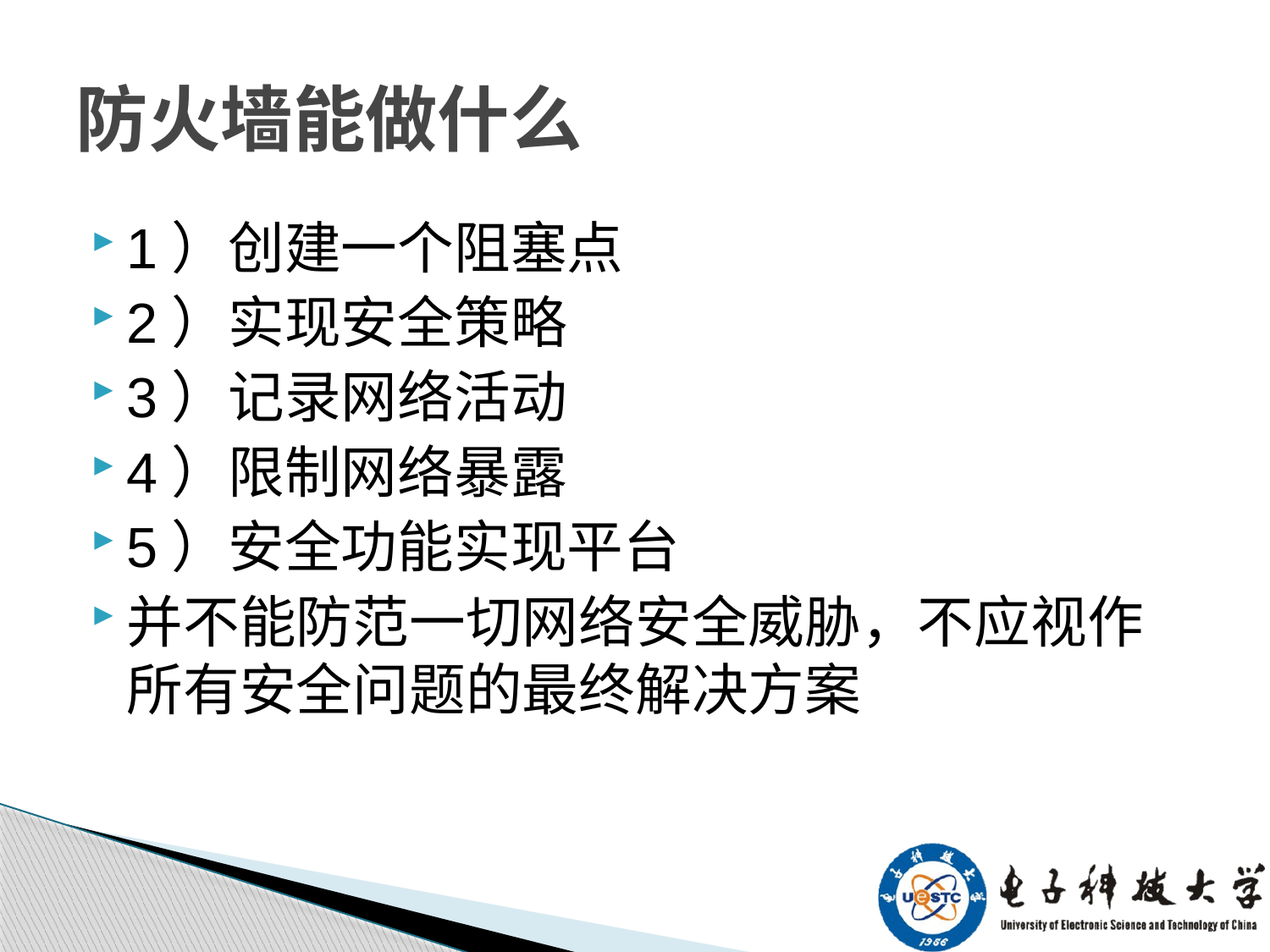

# 防火墙能做什么
1）创建一个阻塞点
2）实现安全策略
3）记录网络活动
4）限制网络暴露
5）安全功能实现平台
并不能防范一切网络安全威胁，不应视作所有安全问题的最终解决方案